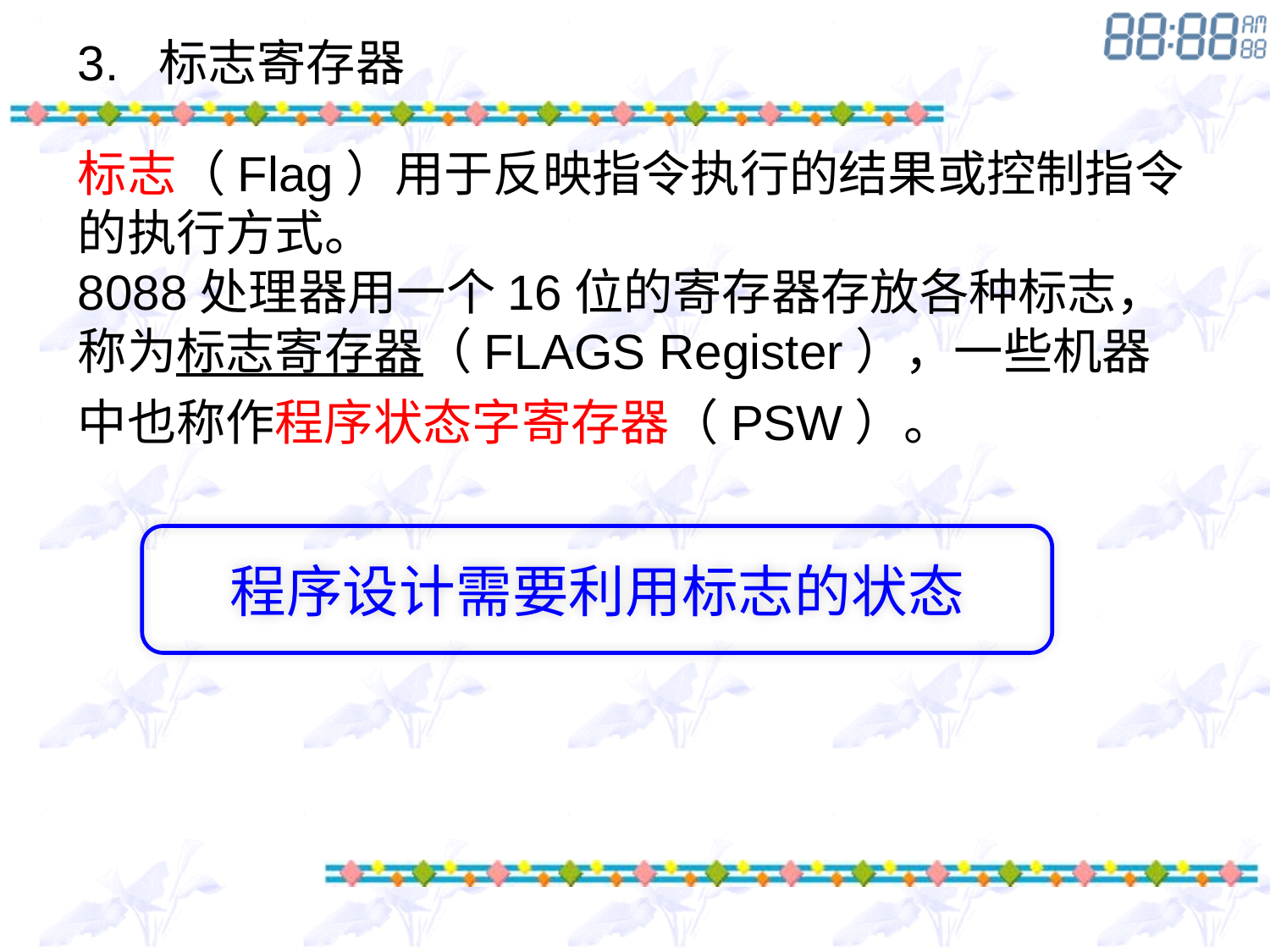

3.  标志寄存器
标志（Flag）用于反映指令执行的结果或控制指令的执行方式。
8088处理器用一个16位的寄存器存放各种标志，称为标志寄存器（FLAGS Register），一些机器中也称作程序状态字寄存器（PSW）。
程序设计需要利用标志的状态